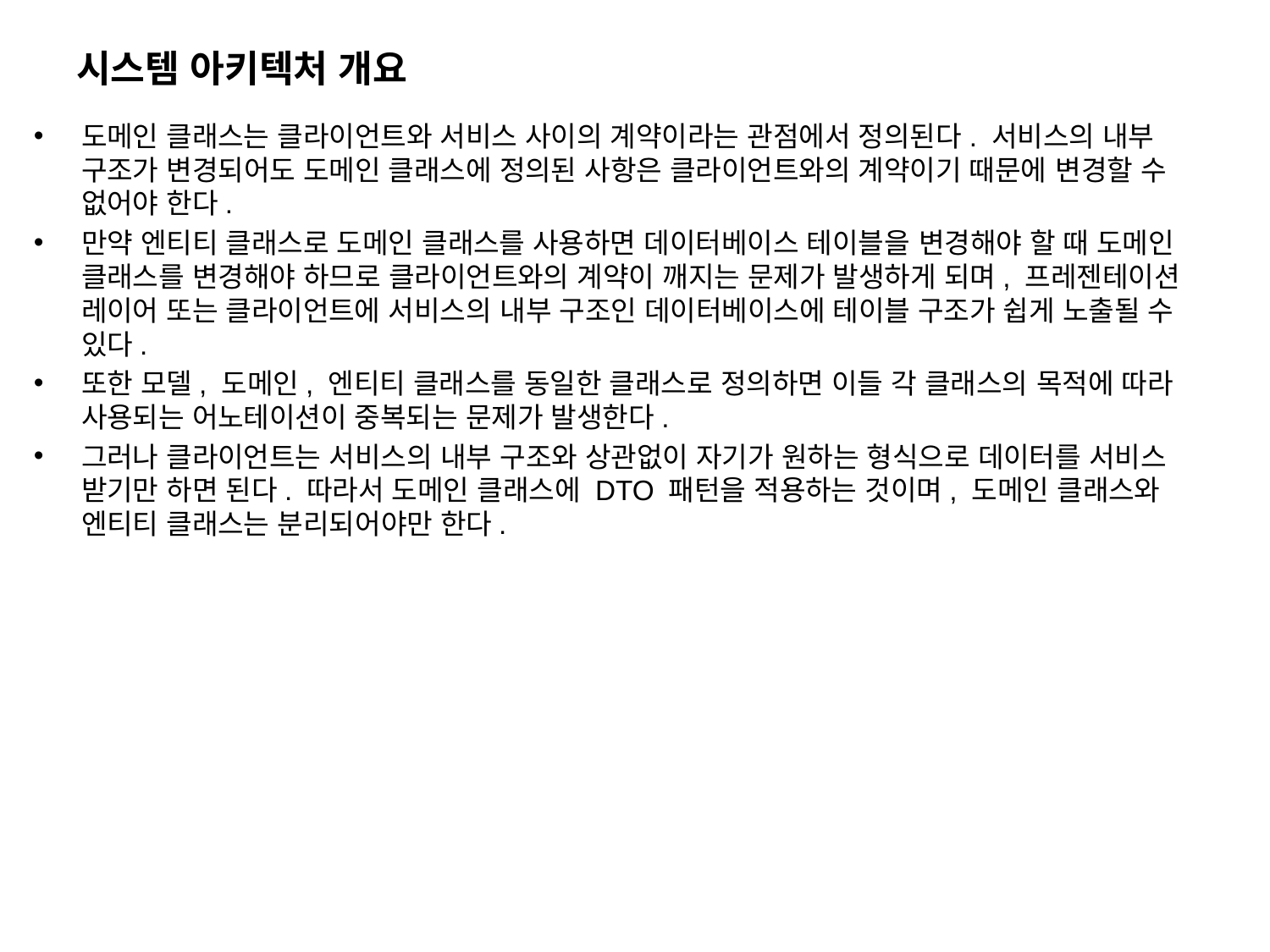

# 시스템 아키텍처 개요
도메인 클래스는 클라이언트와 서비스 사이의 계약이라는 관점에서 정의된다. 서비스의 내부 구조가 변경되어도 도메인 클래스에 정의된 사항은 클라이언트와의 계약이기 때문에 변경할 수 없어야 한다.
만약 엔티티 클래스로 도메인 클래스를 사용하면 데이터베이스 테이블을 변경해야 할 때 도메인 클래스를 변경해야 하므로 클라이언트와의 계약이 깨지는 문제가 발생하게 되며, 프레젠테이션 레이어 또는 클라이언트에 서비스의 내부 구조인 데이터베이스에 테이블 구조가 쉽게 노출될 수 있다.
또한 모델, 도메인, 엔티티 클래스를 동일한 클래스로 정의하면 이들 각 클래스의 목적에 따라 사용되는 어노테이션이 중복되는 문제가 발생한다.
그러나 클라이언트는 서비스의 내부 구조와 상관없이 자기가 원하는 형식으로 데이터를 서비스 받기만 하면 된다. 따라서 도메인 클래스에 DTO 패턴을 적용하는 것이며, 도메인 클래스와 엔티티 클래스는 분리되어야만 한다.